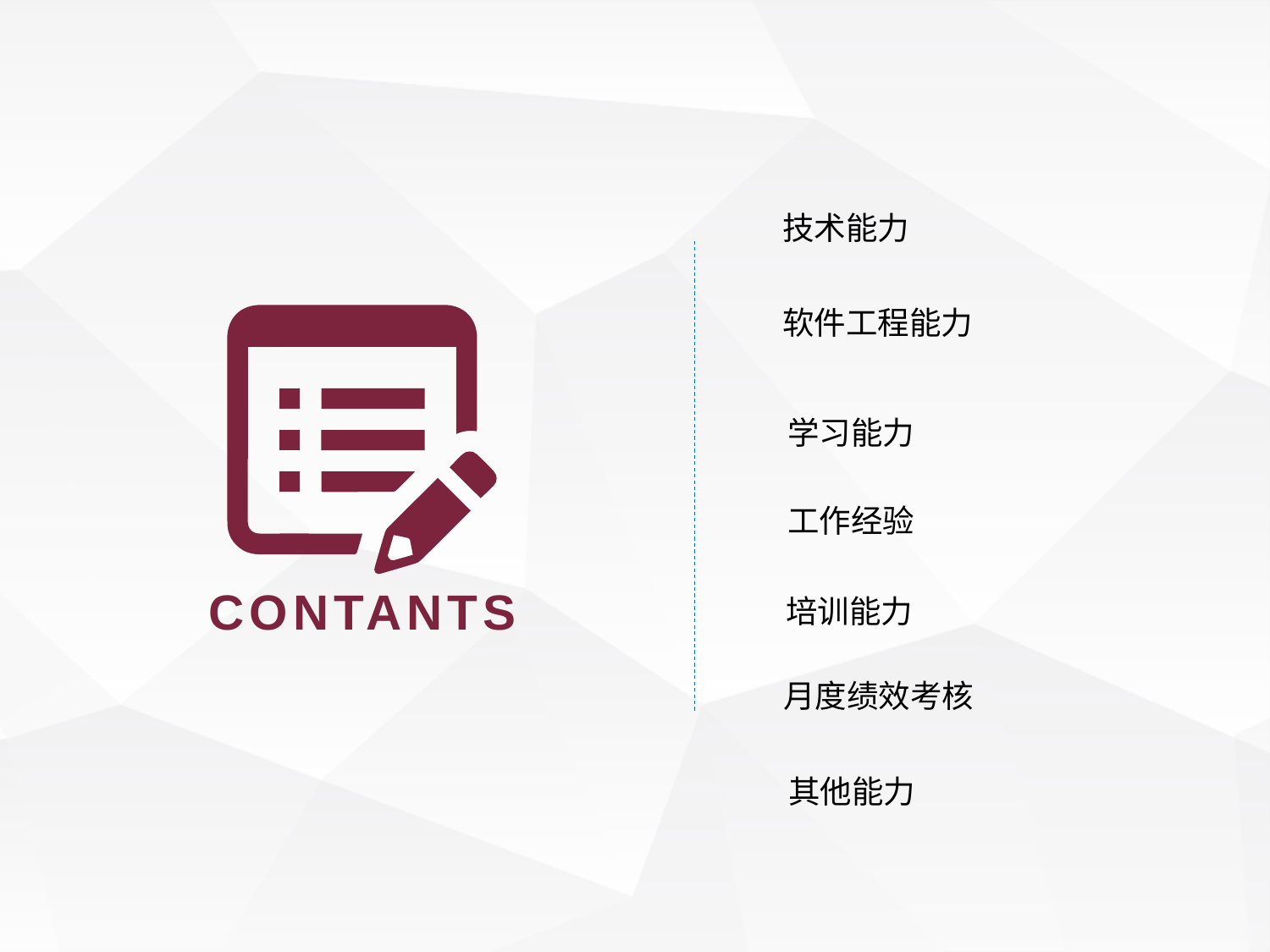

技术能力
软件工程能力

学习能力
工作经验
CONTANTS
培训能力
月度绩效考核
其他能力